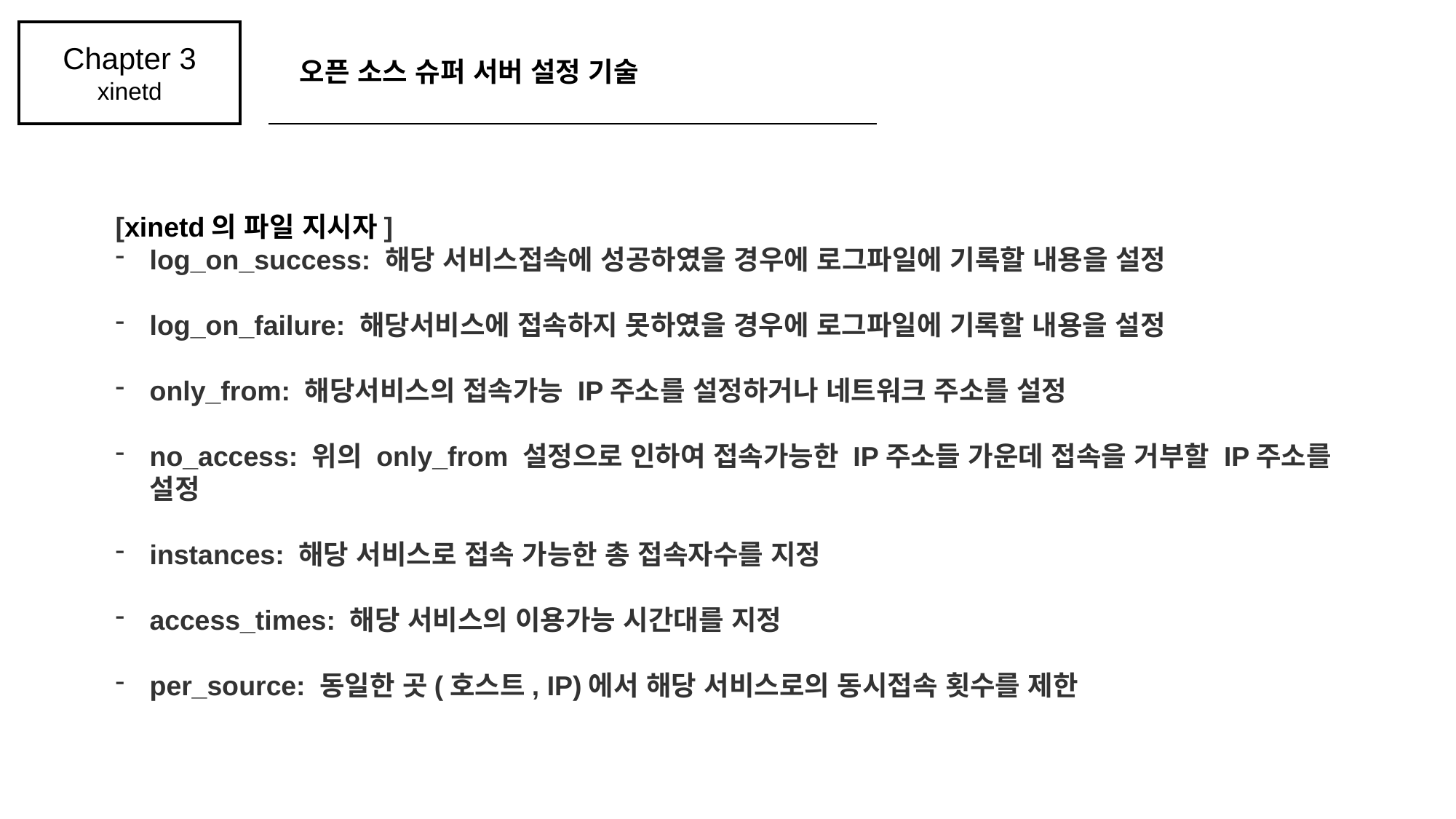

Chapter 3
xinetd
오픈 소스 슈퍼 서버 설정 기술
[xinetd의 파일 지시자]
log_on_success: 해당 서비스접속에 성공하였을 경우에 로그파일에 기록할 내용을 설정

log_on_failure: 해당서비스에 접속하지 못하였을 경우에 로그파일에 기록할 내용을 설정

only_from: 해당서비스의 접속가능 IP주소를 설정하거나 네트워크 주소를 설정

no_access: 위의 only_from 설정으로 인하여 접속가능한 IP주소들 가운데 접속을 거부할 IP주소를 설정

instances: 해당 서비스로 접속 가능한 총 접속자수를 지정

access_times: 해당 서비스의 이용가능 시간대를 지정

per_source: 동일한 곳(호스트, IP)에서 해당 서비스로의 동시접속 횟수를 제한